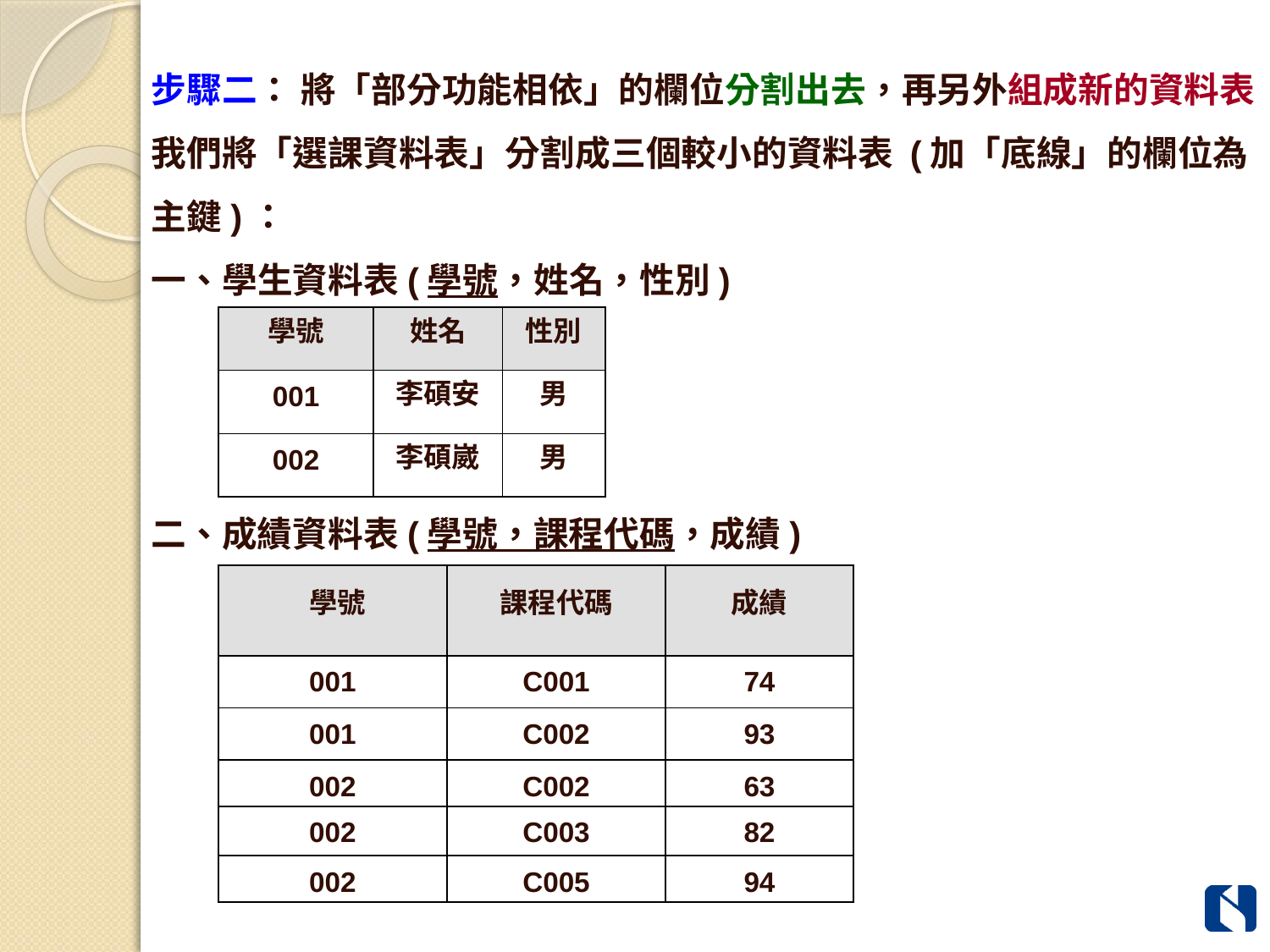

步驟二： 將「部分功能相依」的欄位分割出去，再另外組成新的資料表
我們將「選課資料表」分割成三個較小的資料表 (加「底線」的欄位為主鍵)：
一、學生資料表(學號，姓名，性別)

二、成績資料表(學號，課程代碼，成績)

| 學號 | 姓名 | 性別 |
| --- | --- | --- |
| 001 | 李碩安 | 男 |
| 002 | 李碩崴 | 男 |
| 學號 | 課程代碼 | 成績 |
| --- | --- | --- |
| 001 | C001 | 74 |
| 001 | C002 | 93 |
| 002 | C002 | 63 |
| 002 | C003 | 82 |
| 002 | C005 | 94 |